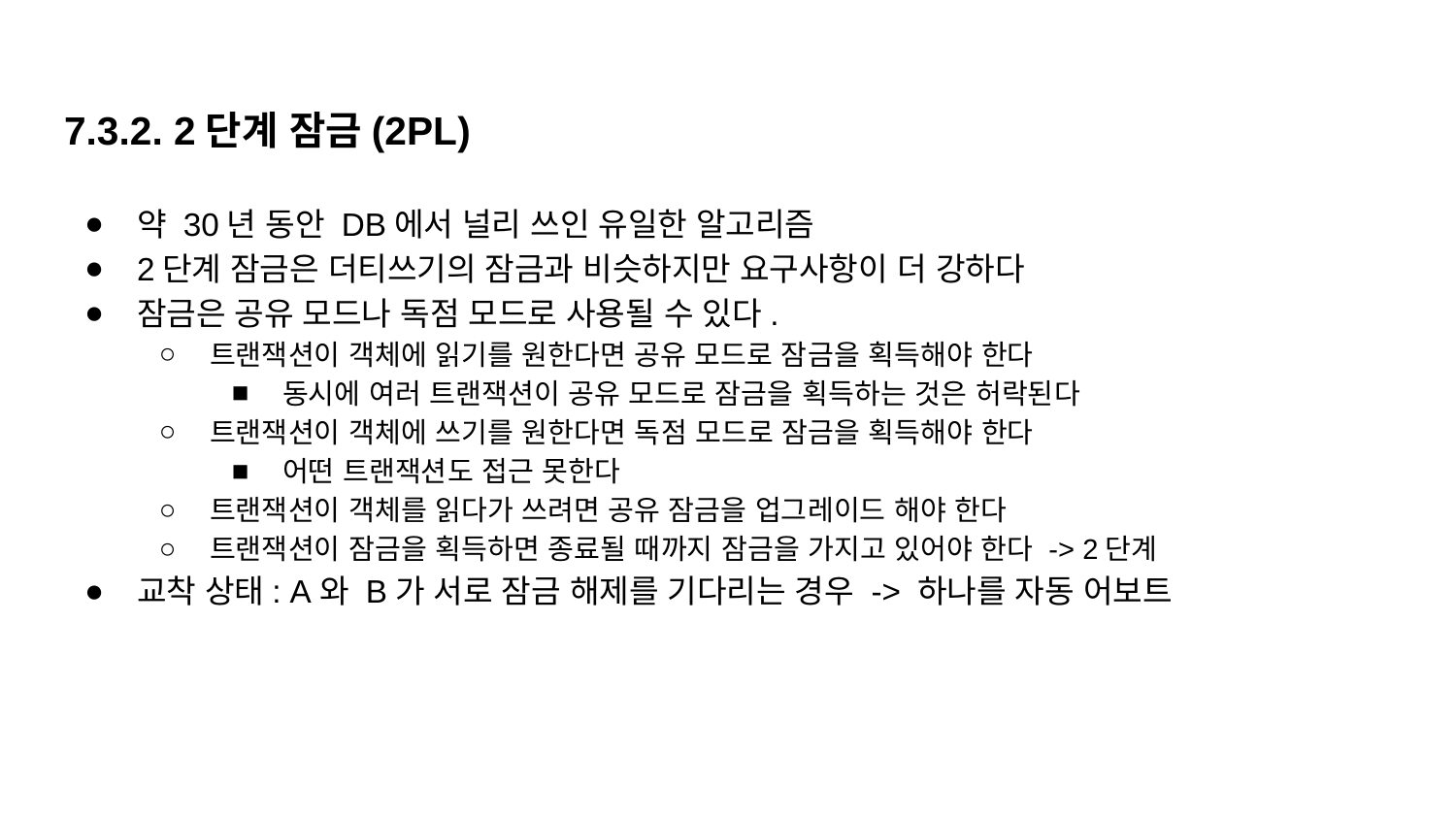

# 7.3.2. 2단계 잠금(2PL)
약 30년 동안 DB에서 널리 쓰인 유일한 알고리즘
2단계 잠금은 더티쓰기의 잠금과 비슷하지만 요구사항이 더 강하다
잠금은 공유 모드나 독점 모드로 사용될 수 있다.
트랜잭션이 객체에 읽기를 원한다면 공유 모드로 잠금을 획득해야 한다
동시에 여러 트랜잭션이 공유 모드로 잠금을 획득하는 것은 허락된다
트랜잭션이 객체에 쓰기를 원한다면 독점 모드로 잠금을 획득해야 한다
어떤 트랜잭션도 접근 못한다
트랜잭션이 객체를 읽다가 쓰려면 공유 잠금을 업그레이드 해야 한다
트랜잭션이 잠금을 획득하면 종료될 때까지 잠금을 가지고 있어야 한다 -> 2단계
교착 상태: A와 B가 서로 잠금 해제를 기다리는 경우 -> 하나를 자동 어보트